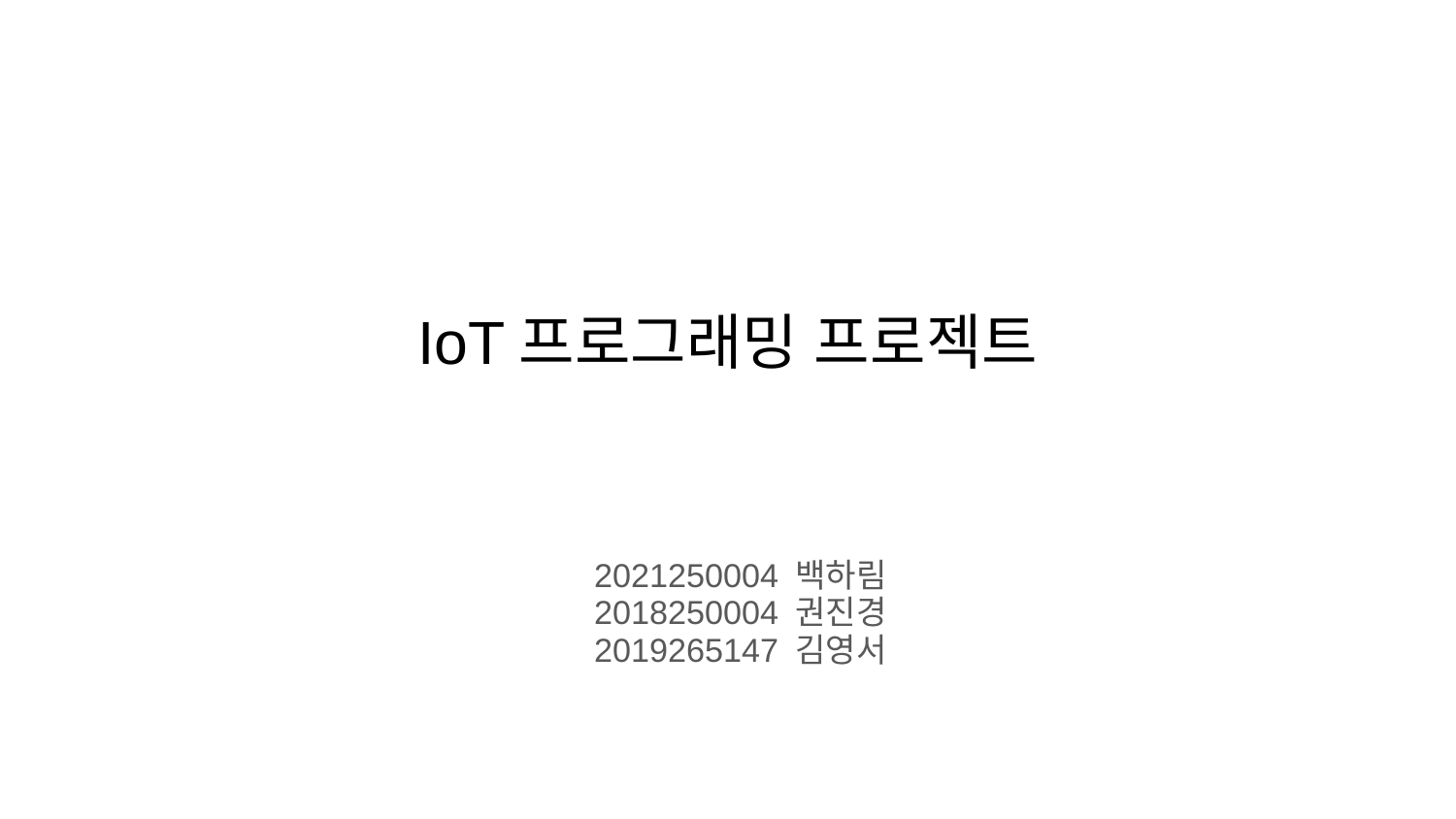

# IoT프로그래밍 프로젝트
2021250004 백하림
2018250004 권진경
2019265147 김영서